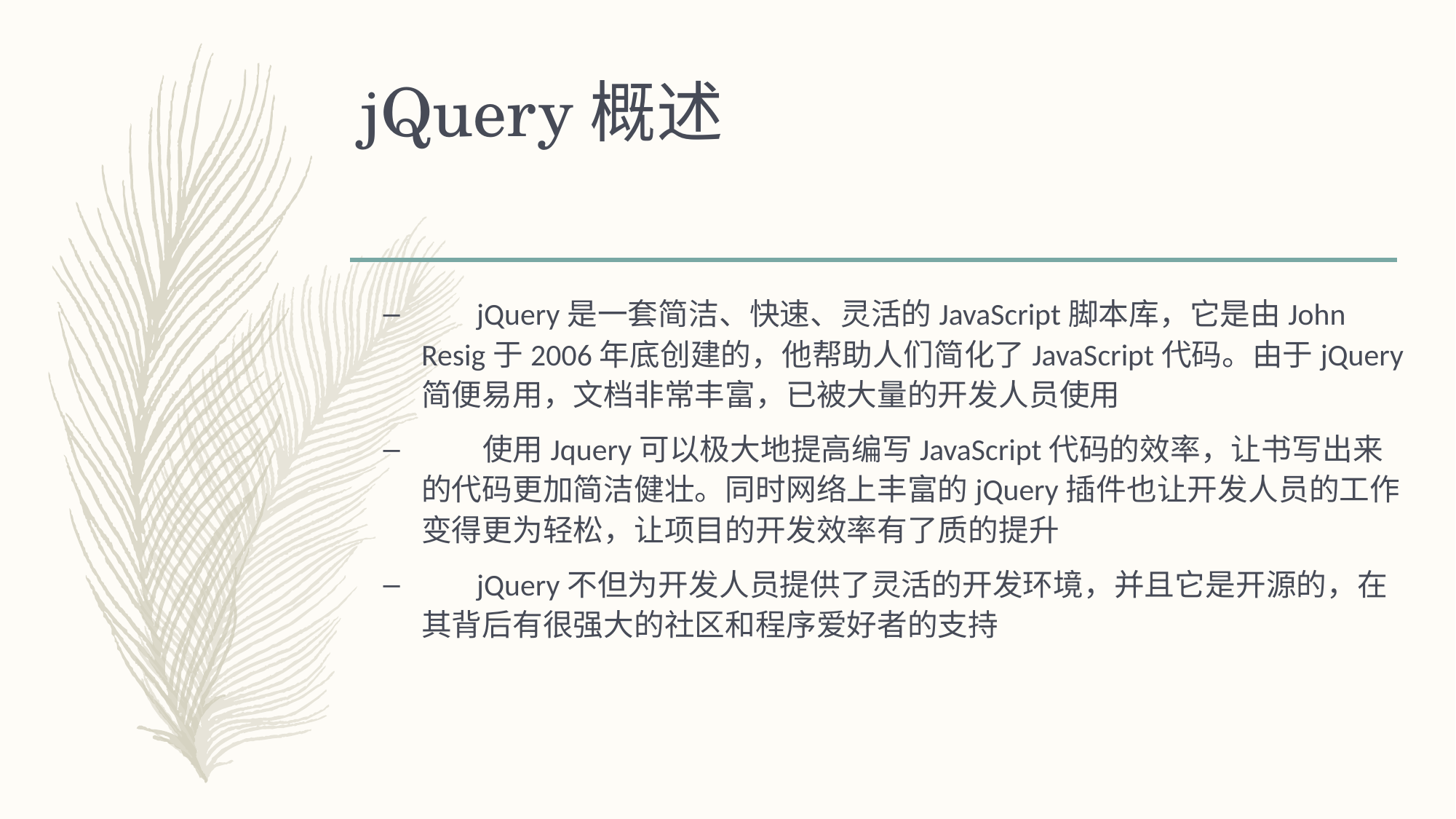

# jQuery概述
        jQuery是一套简洁、快速、灵活的JavaScript脚本库，它是由John Resig于2006年底创建的，他帮助人们简化了JavaScript代码。由于jQuery简便易用，文档非常丰富，已被大量的开发人员使用
        使用Jquery可以极大地提高编写JavaScript代码的效率，让书写出来的代码更加简洁健壮。同时网络上丰富的jQuery插件也让开发人员的工作变得更为轻松，让项目的开发效率有了质的提升
        jQuery不但为开发人员提供了灵活的开发环境，并且它是开源的，在其背后有很强大的社区和程序爱好者的支持